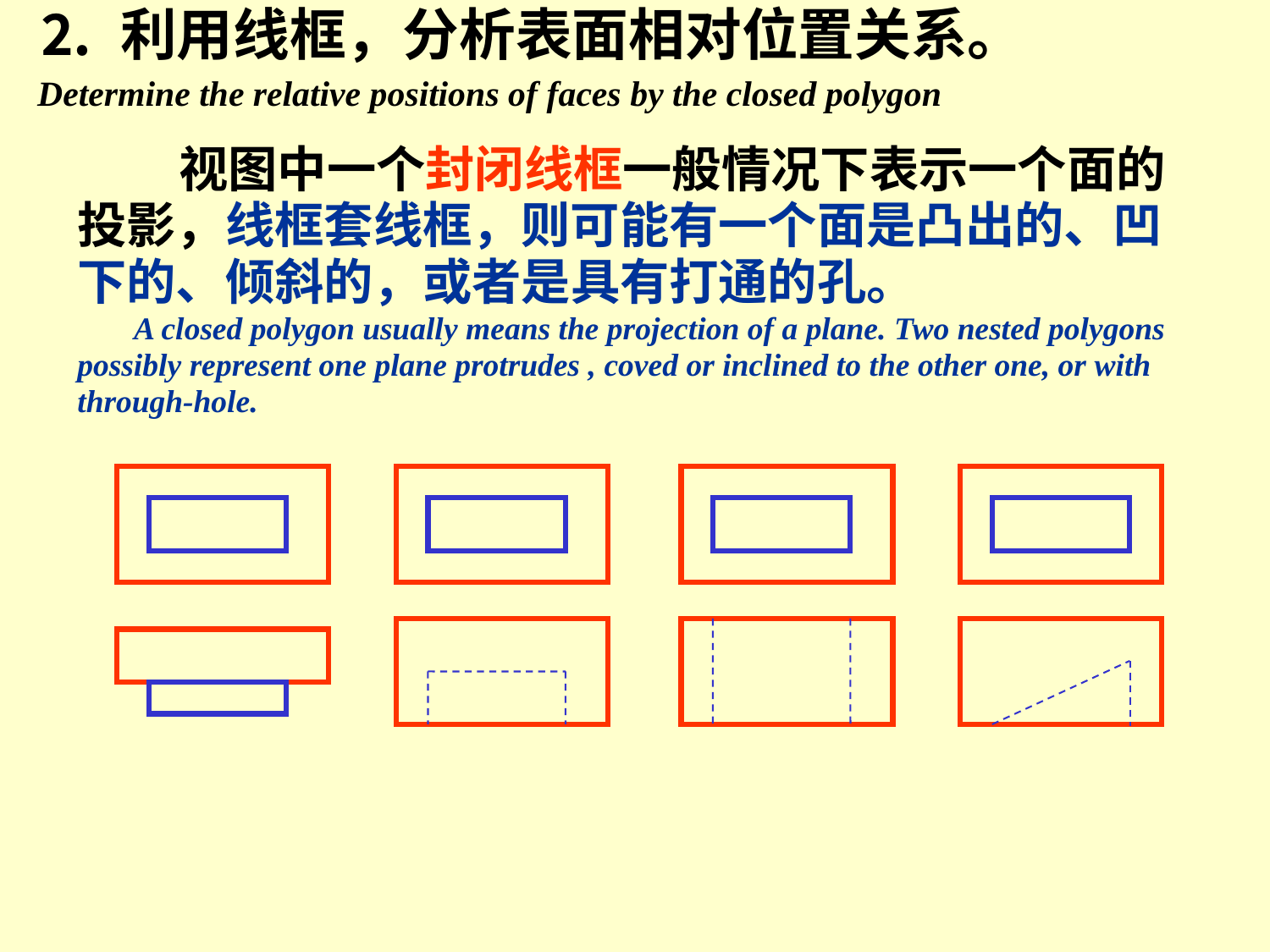

⒉ 利用线框，分析表面相对位置关系。
Determine the relative positions of faces by the closed polygon
        视图中一个封闭线框一般情况下表示一个面的投影，线框套线框，则可能有一个面是凸出的、凹下的、倾斜的，或者是具有打通的孔。
       A closed polygon usually means the projection of a plane. Two nested polygons possibly represent one plane protrudes , coved or inclined to the other one, or with through-hole.